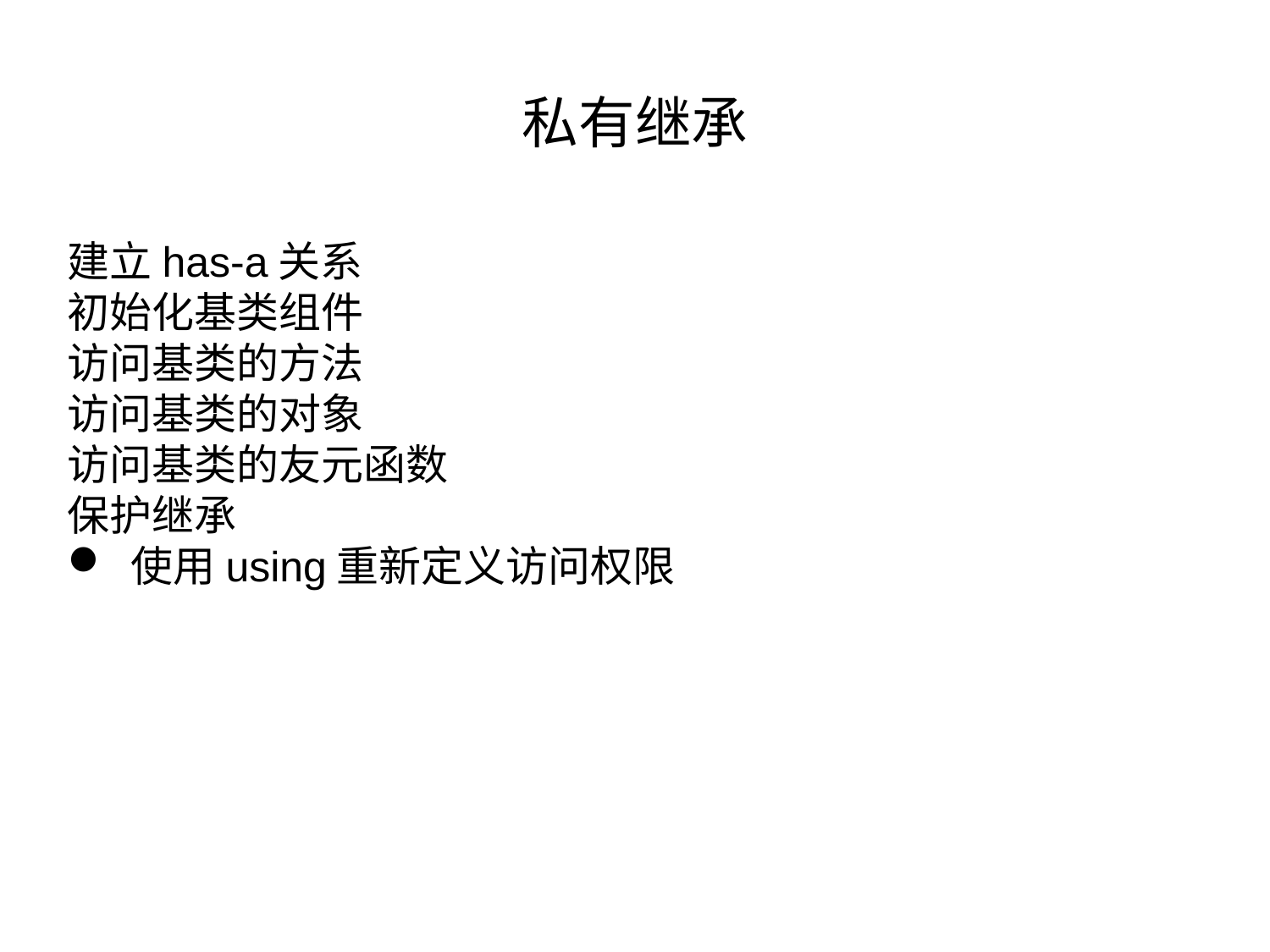

私有继承
建立has-a关系
初始化基类组件
访问基类的方法
访问基类的对象
访问基类的友元函数
保护继承
使用using重新定义访问权限